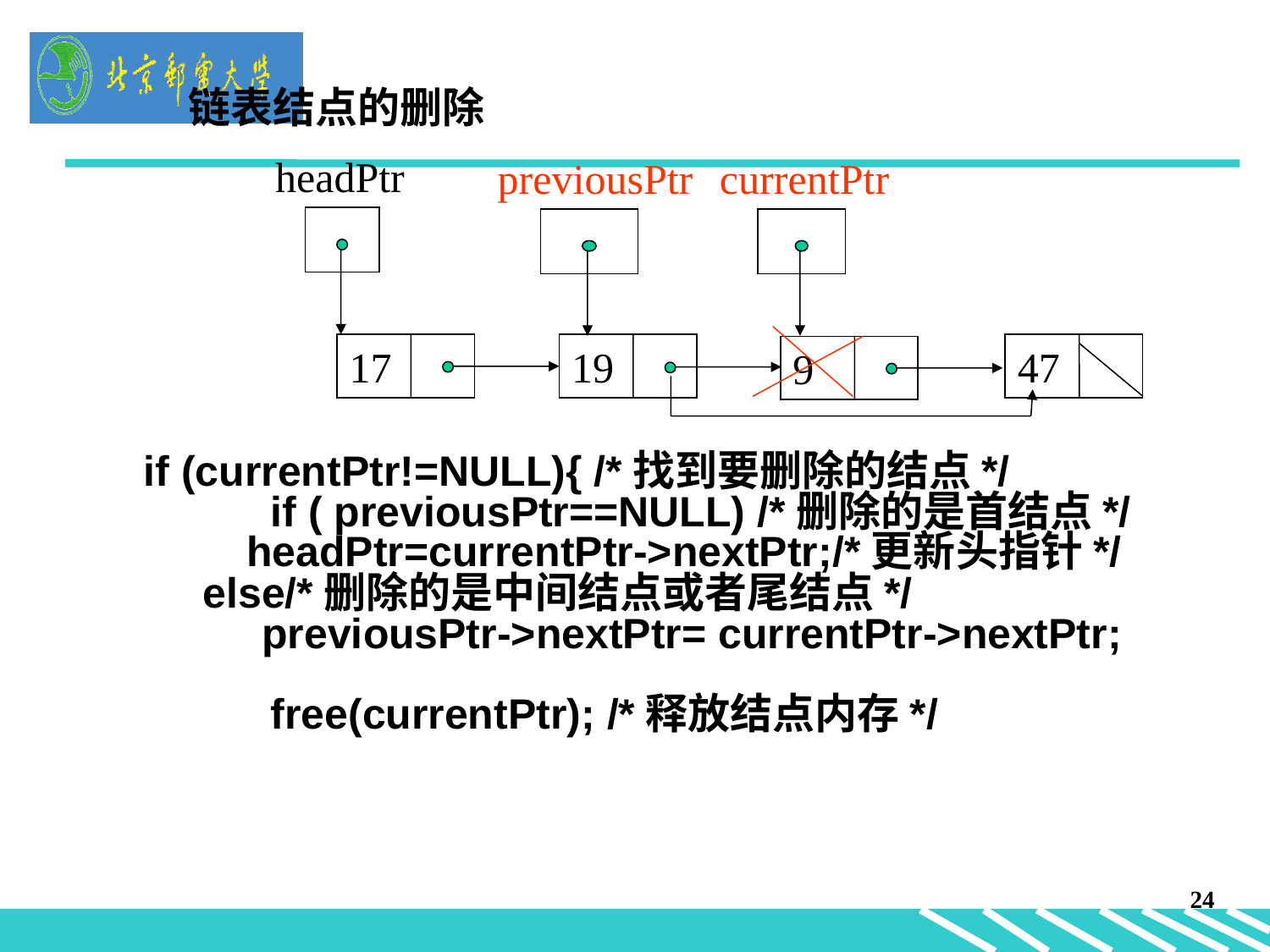

链表结点的删除
headPtr

previousPtr

currentPtr

17

19

47

9

   if (currentPtr!=NULL){ /*找到要删除的结点*/
    	   if ( previousPtr==NULL) /*删除的是首结点*/
        	 headPtr=currentPtr->nextPtr;/*更新头指针*/
        else/*删除的是中间结点或者尾结点*/
             previousPtr->nextPtr= currentPtr->nextPtr;

 	   free(currentPtr); /*释放结点内存*/
24